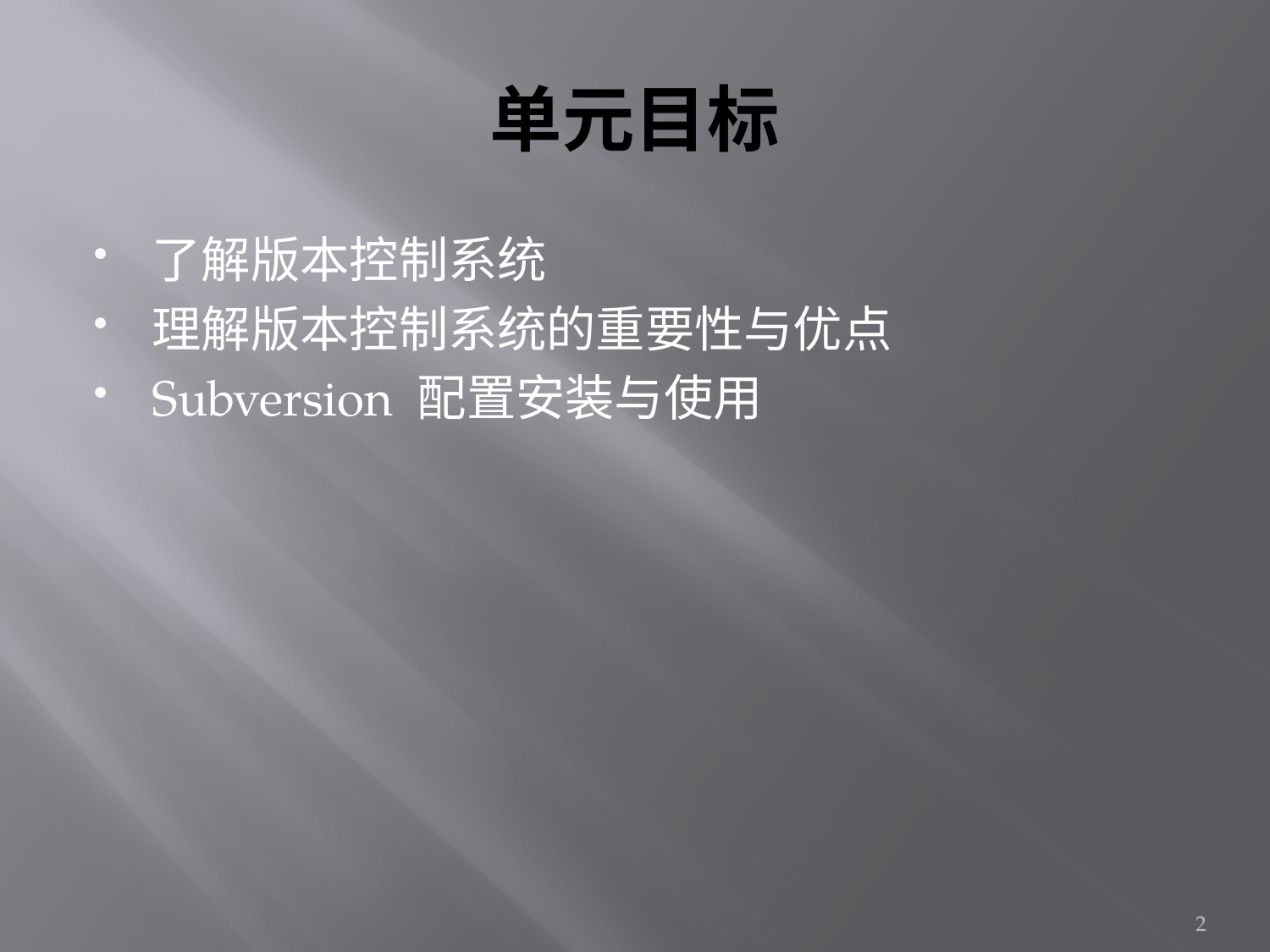

# 单元目标
了解版本控制系统
理解版本控制系统的重要性与优点
Subversion 配置安装与使用
2